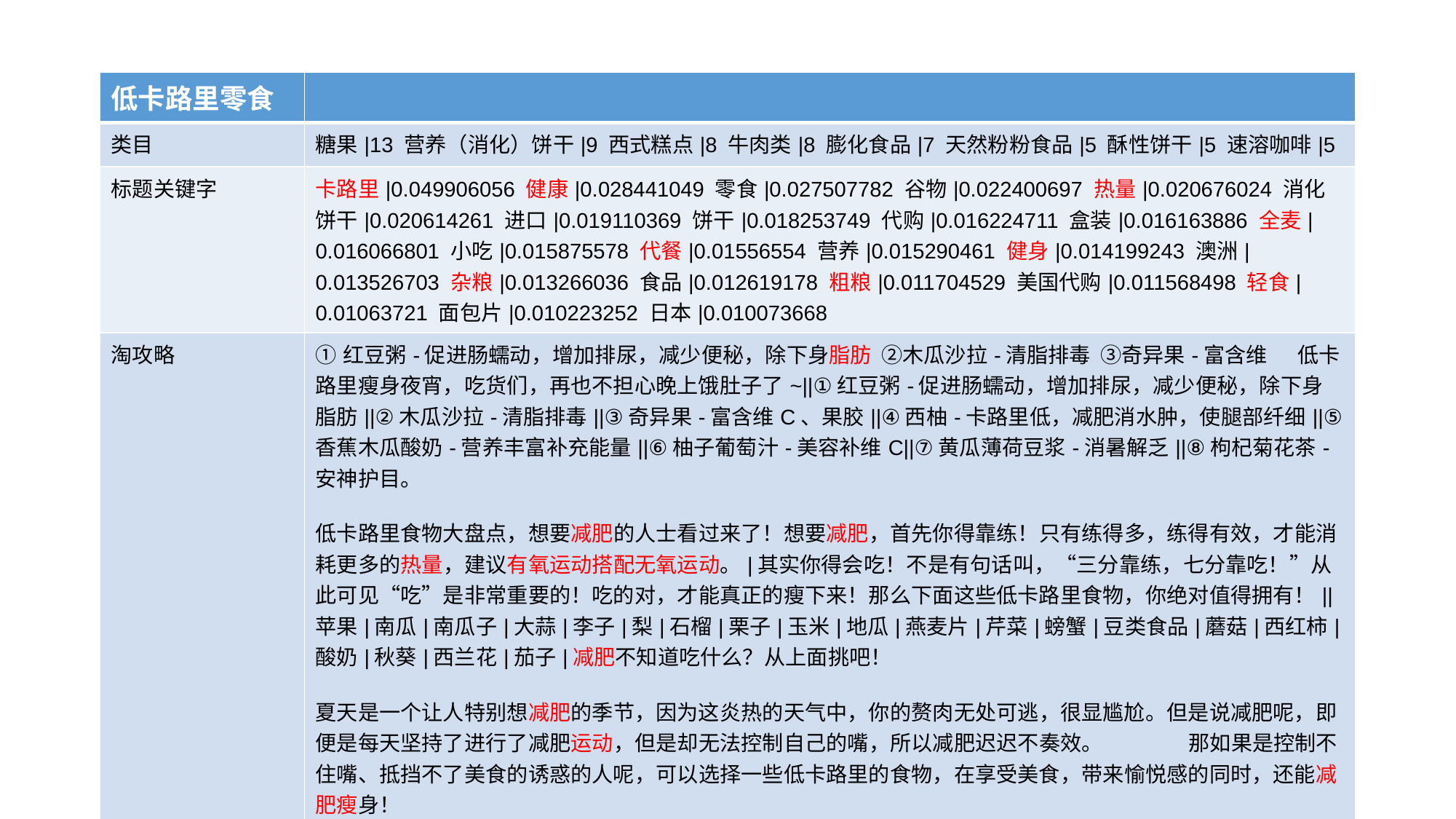

#
| 低卡路里零食 |  |
| --- | --- |
| 类目 | 糖果|13 营养（消化）饼干|9 西式糕点|8 牛肉类|8 膨化食品|7 天然粉粉食品|5 酥性饼干|5 速溶咖啡|5 |
| 标题关键字 | 卡路里|0.049906056 健康|0.028441049 零食|0.027507782 谷物|0.022400697 热量|0.020676024 消化饼干|0.020614261 进口|0.019110369 饼干|0.018253749 代购|0.016224711 盒装|0.016163886 全麦|0.016066801 小吃|0.015875578 代餐|0.01556554 营养|0.015290461 健身|0.014199243 澳洲|0.013526703 杂粮|0.013266036 食品|0.012619178 粗粮|0.011704529 美国代购|0.011568498 轻食|0.01063721 面包片|0.010223252 日本|0.010073668 |
| 淘攻略 | ①红豆粥-促进肠蠕动，增加排尿，减少便秘，除下身脂肪 ②木瓜沙拉-清脂排毒 ③奇异果-富含维 低卡路里瘦身夜宵，吃货们，再也不担心晚上饿肚子了~||①红豆粥-促进肠蠕动，增加排尿，减少便秘，除下身脂肪||②木瓜沙拉-清脂排毒||③奇异果-富含维C、果胶||④西柚-卡路里低，减肥消水肿，使腿部纤细||⑤香蕉木瓜酸奶-营养丰富补充能量||⑥柚子葡萄汁-美容补维C||⑦黄瓜薄荷豆浆-消暑解乏||⑧枸杞菊花茶-安神护目。 低卡路里食物大盘点，想要减肥的人士看过来了！想要减肥，首先你得靠练！只有练得多，练得有效，才能消耗更多的热量，建议有氧运动搭配无氧运动。|其实你得会吃！不是有句话叫，“三分靠练，七分靠吃！”从此可见“吃”是非常重要的！吃的对，才能真正的瘦下来！那么下面这些低卡路里食物，你绝对值得拥有！||苹果|南瓜|南瓜子|大蒜|李子|梨|石榴|栗子|玉米|地瓜|燕麦片|芹菜|螃蟹|豆类食品|蘑菇|西红柿|酸奶|秋葵|西兰花|茄子|减肥不知道吃什么？从上面挑吧！ 夏天是一个让人特别想减肥的季节，因为这炎热的天气中，你的赘肉无处可逃，很显尴尬。但是说减肥呢，即便是每天坚持了进行了减肥运动，但是却无法控制自己的嘴，所以减肥迟迟不奏效。 那如果是控制不住嘴、抵挡不了美食的诱惑的人呢，可以选择一些低卡路里的食物，在享受美食，带来愉悦感的同时，还能减肥瘦身！ |